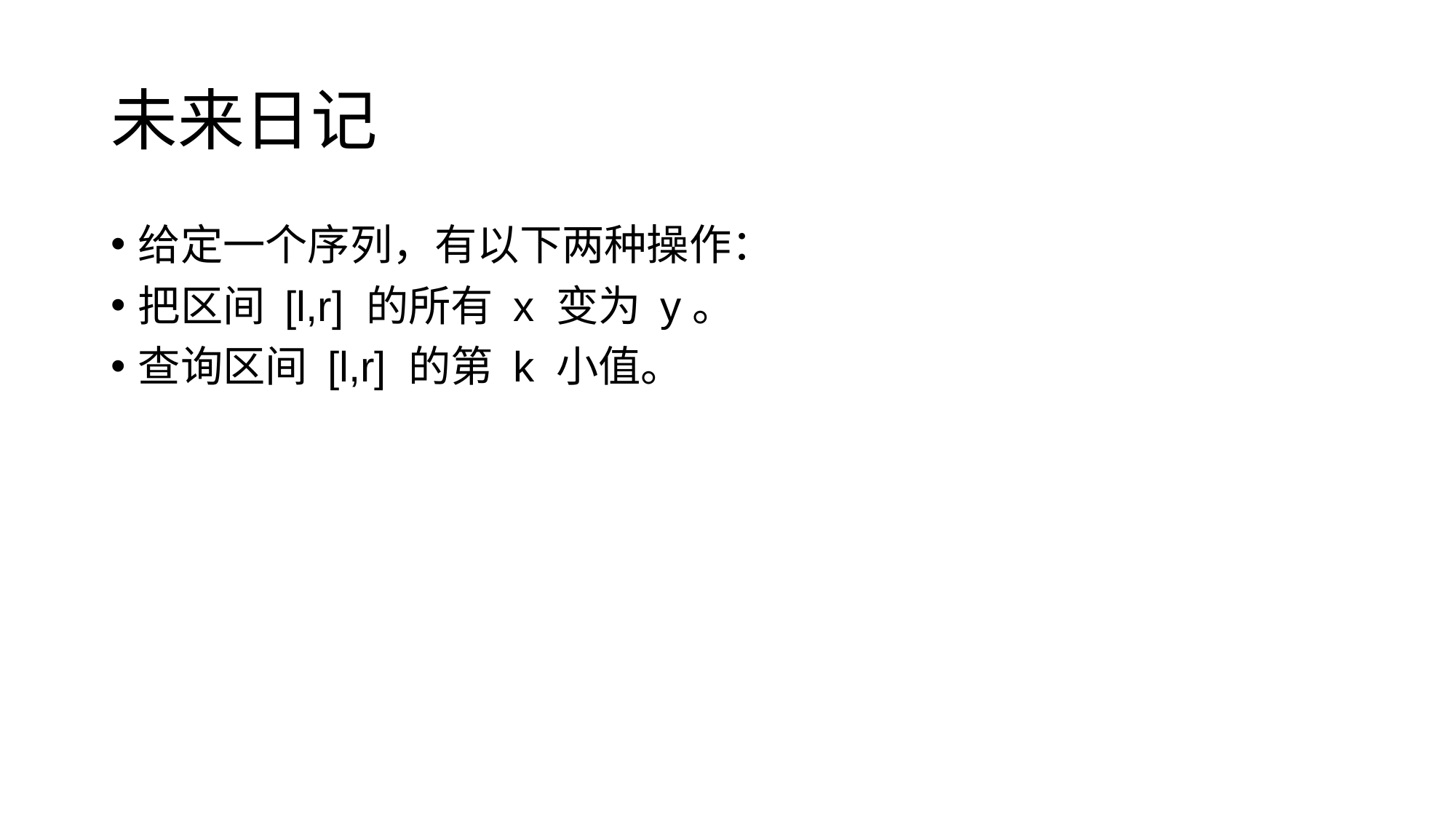

# 未来日记
给定一个序列，有以下两种操作：
把区间 [l,r] 的所有 x 变为 y。
查询区间 [l,r] 的第 k 小值。